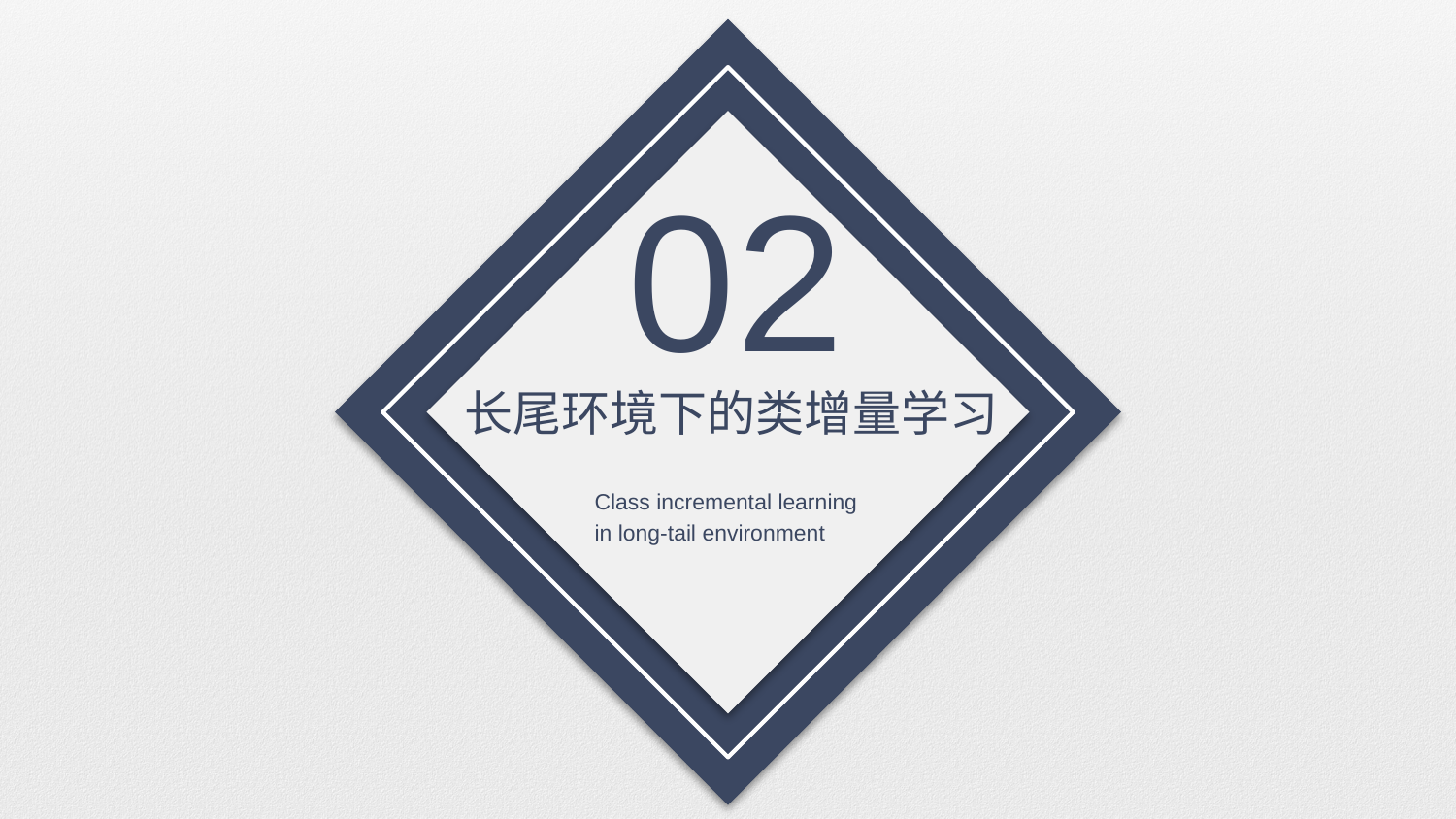

02
长尾环境下的类增量学习
Class incremental learning in long-tail environment